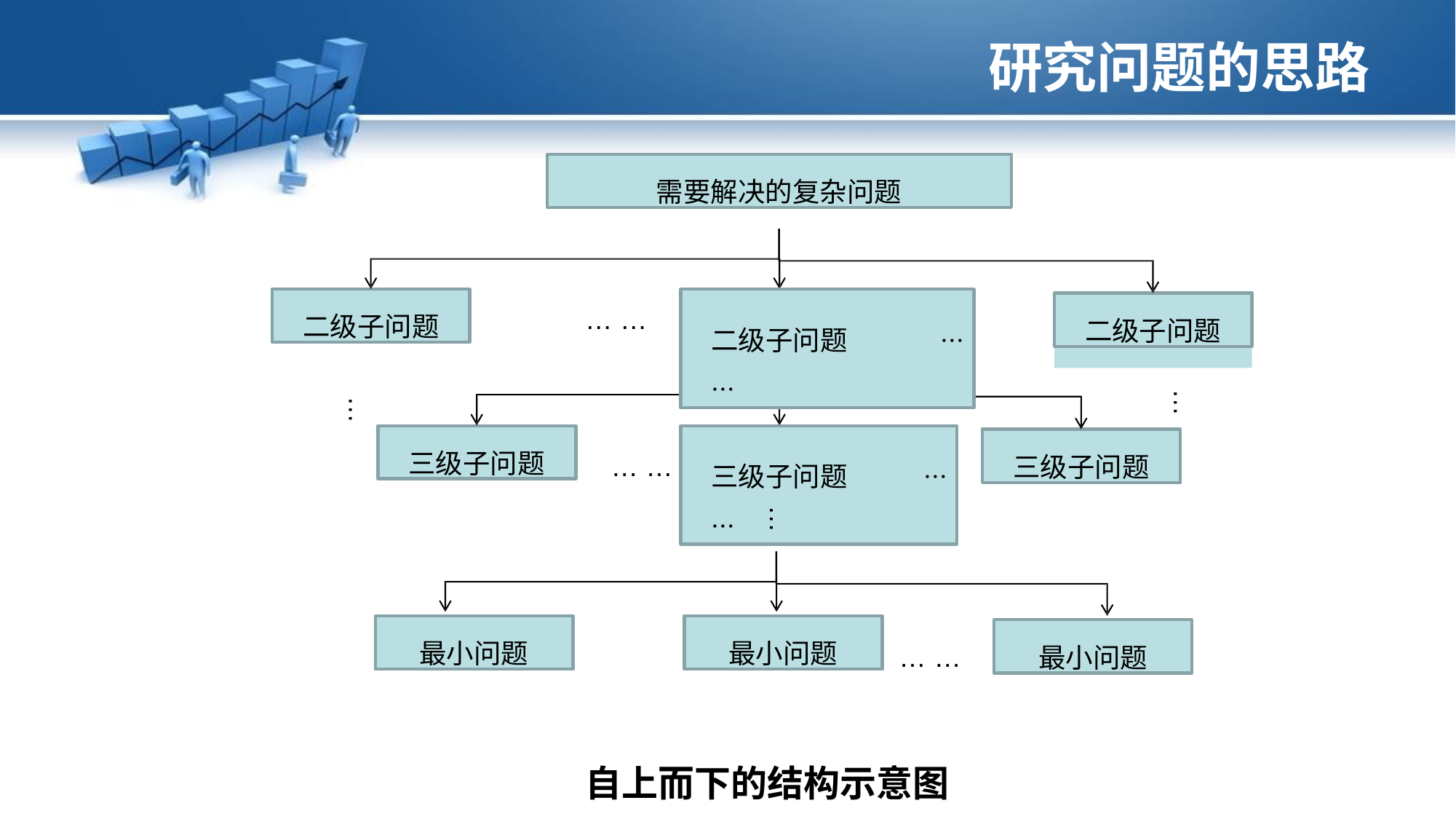

# 研究问题的思路
需要解决的复杂问题

二级子问题
二级子问题	… …

二级子问题
… …

…
…
三级子问题
三级子问题	… …
三级子问题
… …
…

最小问题
最小问题
最小问题
… …
自上而下的结构示意图